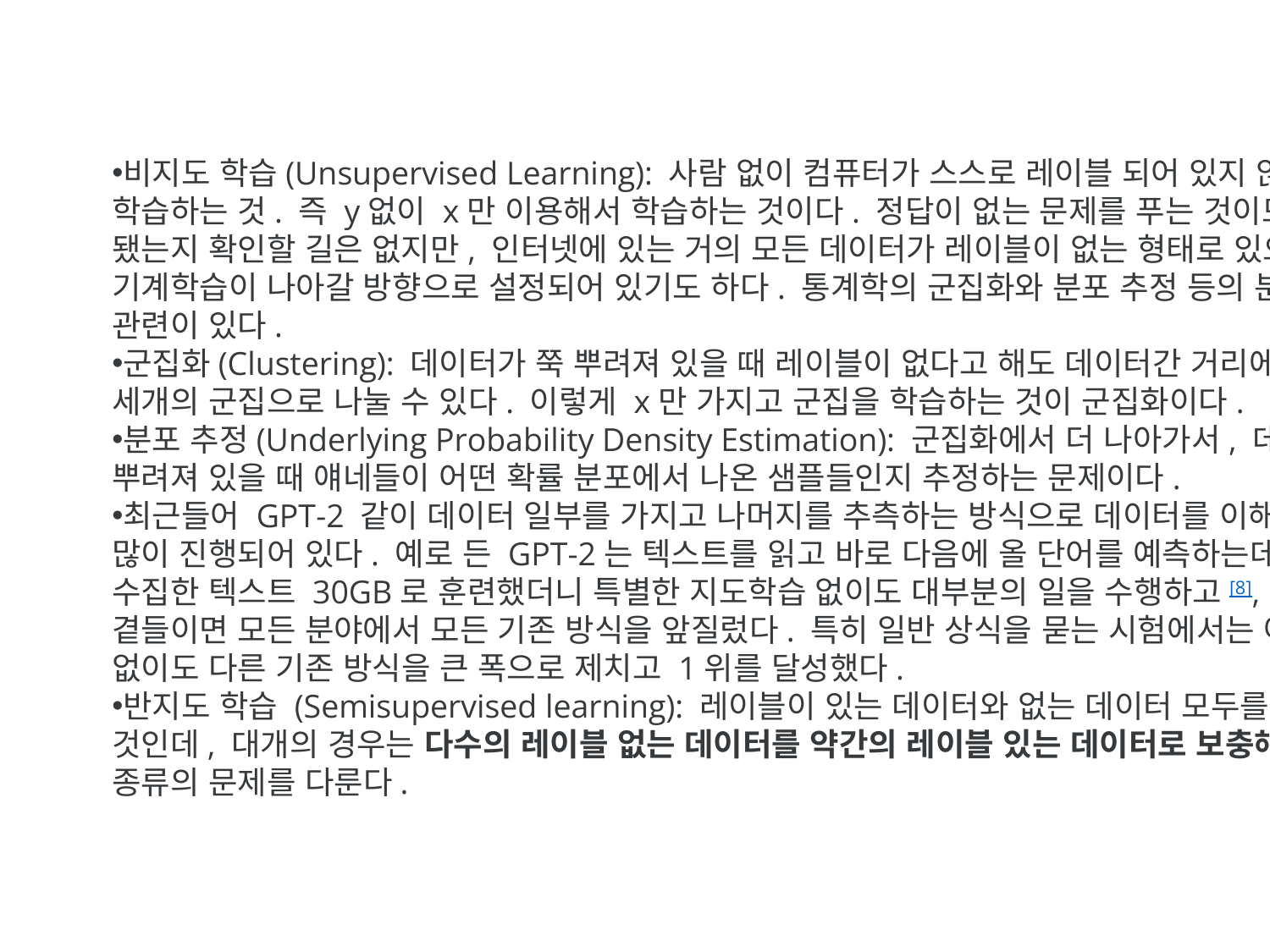

비지도 학습(Unsupervised Learning): 사람 없이 컴퓨터가 스스로 레이블 되어 있지 않은 데이터에 대해 학습하는 것. 즉 y없이 x만 이용해서 학습하는 것이다. 정답이 없는 문제를 푸는 것이므로 학습이 맞게 됐는지 확인할 길은 없지만, 인터넷에 있는 거의 모든 데이터가 레이블이 없는 형태로 있으므로 앞으로 기계학습이 나아갈 방향으로 설정되어 있기도 하다. 통계학의 군집화와 분포 추정 등의 분야와 밀접한 관련이 있다.
군집화(Clustering): 데이터가 쭉 뿌려져 있을 때 레이블이 없다고 해도 데이터간 거리에 따라 대충 두 세개의 군집으로 나눌 수 있다. 이렇게 x만 가지고 군집을 학습하는 것이 군집화이다.
분포 추정(Underlying Probability Density Estimation): 군집화에서 더 나아가서, 데이터들이 쭉 뿌려져 있을 때 얘네들이 어떤 확률 분포에서 나온 샘플들인지 추정하는 문제이다.
최근들어 GPT-2 같이 데이터 일부를 가지고 나머지를 추측하는 방식으로 데이터를 이해하고자 하는 연구가 많이 진행되어 있다. 예로 든 GPT-2는 텍스트를 읽고 바로 다음에 올 단어를 예측하는데, 인터넷에서 수집한 텍스트 30GB로 훈련했더니 특별한 지도학습 없이도 대부분의 일을 수행하고[8], 약간의 지도학습을 곁들이면 모든 분야에서 모든 기존 방식을 앞질렀다. 특히 일반 상식을 묻는 시험에서는 아무런 지도 학습 없이도 다른 기존 방식을 큰 폭으로 제치고 1위를 달성했다.
반지도 학습 (Semisupervised learning): 레이블이 있는 데이터와 없는 데이터 모두를 활용해서 학습하는 것인데, 대개의 경우는 다수의 레이블 없는 데이터를 약간의 레이블 있는 데이터로 보충해서 학습하는 종류의 문제를 다룬다.